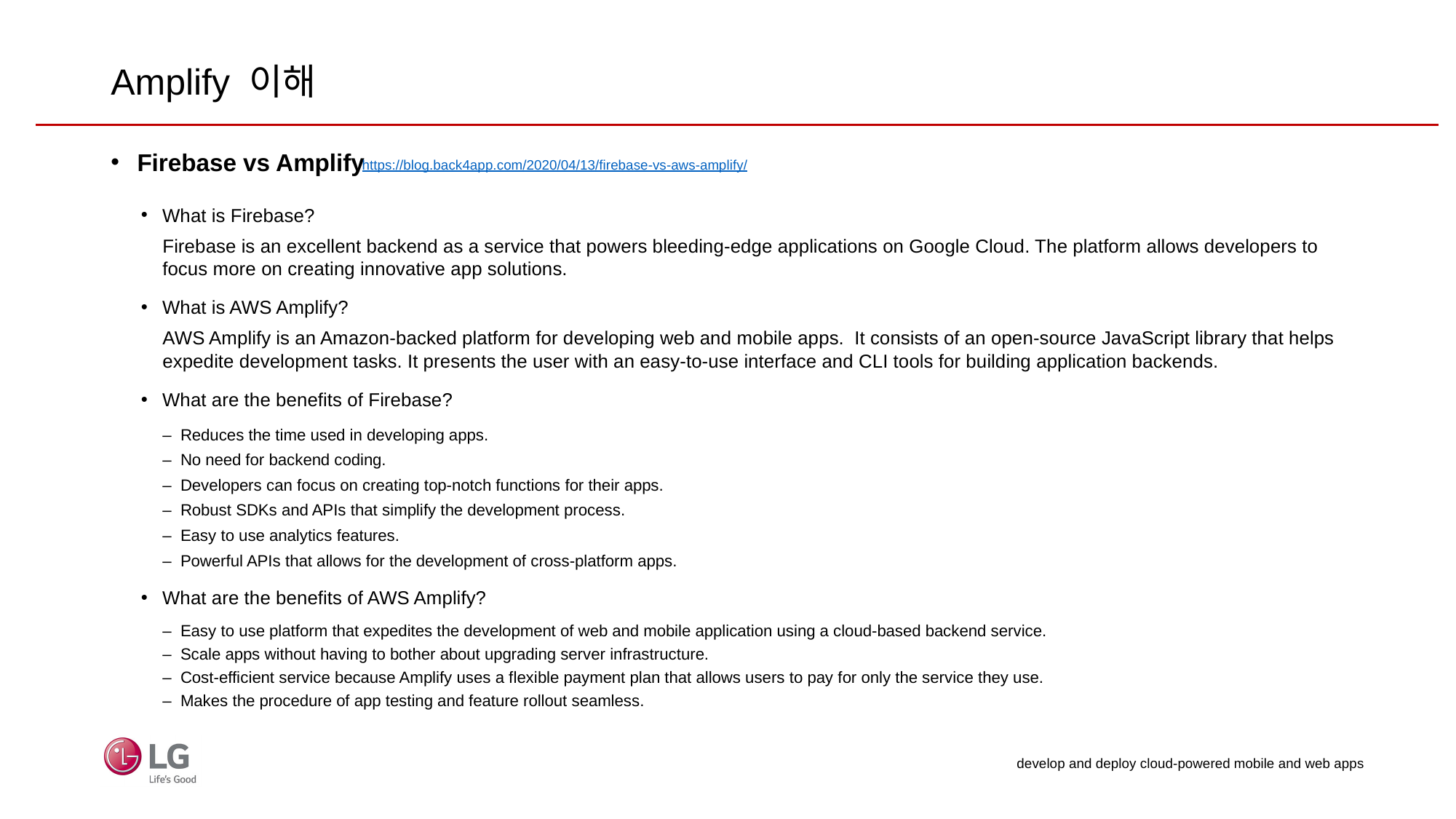

# Amplify 이해
Firebase vs Amplify

What is Firebase?
Firebase is an excellent backend as a service that powers bleeding-edge applications on Google Cloud. The platform allows developers to focus more on creating innovative app solutions.
What is AWS Amplify?
AWS Amplify is an Amazon-backed platform for developing web and mobile apps.  It consists of an open-source JavaScript library that helps expedite development tasks. It presents the user with an easy-to-use interface and CLI tools for building application backends.
What are the benefits of Firebase?
–  Reduces the time used in developing apps.
–  No need for backend coding.
–  Developers can focus on creating top-notch functions for their apps.
–  Robust SDKs and APIs that simplify the development process.
–  Easy to use analytics features.
–  Powerful APIs that allows for the development of cross-platform apps.
What are the benefits of AWS Amplify?
–  Easy to use platform that expedites the development of web and mobile application using a cloud-based backend service. 
–  Scale apps without having to bother about upgrading server infrastructure.
–  Cost-efficient service because Amplify uses a flexible payment plan that allows users to pay for only the service they use.
–  Makes the procedure of app testing and feature rollout seamless.
https://blog.back4app.com/2020/04/13/firebase-vs-aws-amplify/